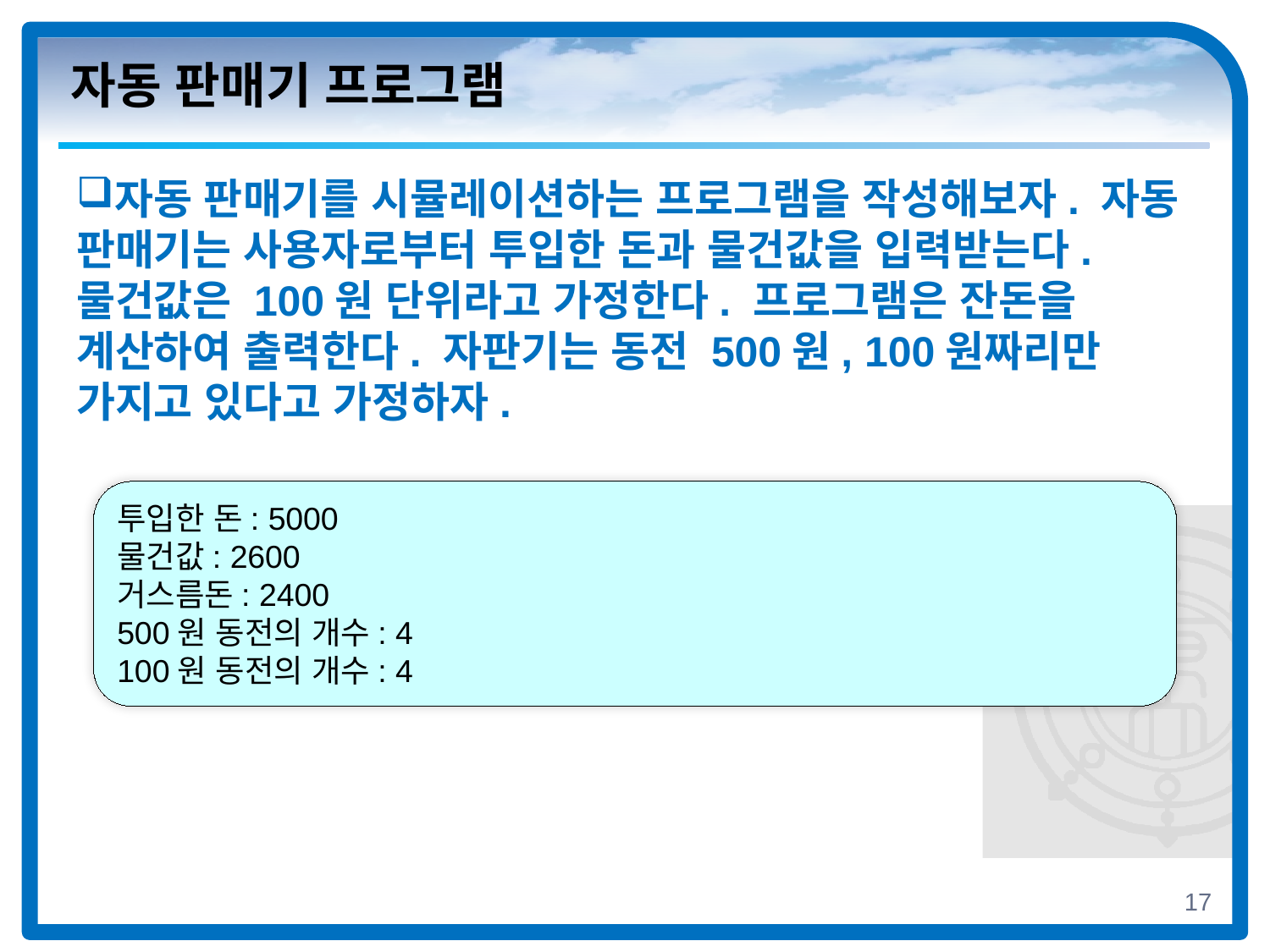

# 자동 판매기 프로그램
자동 판매기를 시뮬레이션하는 프로그램을 작성해보자. 자동 판매기는 사용자로부터 투입한 돈과 물건값을 입력받는다. 물건값은 100원 단위라고 가정한다. 프로그램은 잔돈을 계산하여 출력한다. 자판기는 동전 500원, 100원짜리만 가지고 있다고 가정하자.
투입한 돈: 5000
물건값: 2600
거스름돈: 2400
500원 동전의 개수: 4
100원 동전의 개수: 4
17